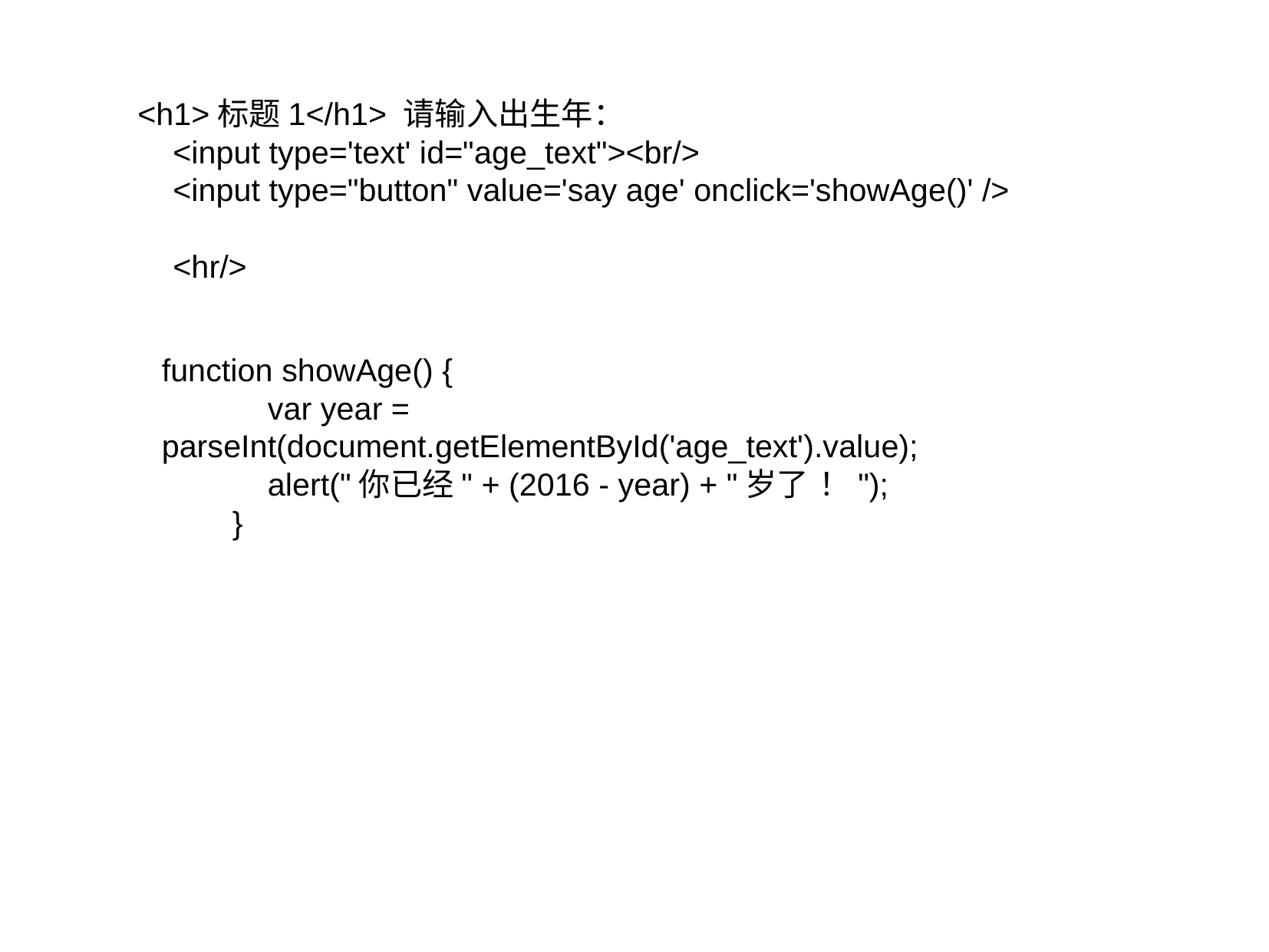

<h1>标题1</h1> 请输入出生年：
    <input type='text' id="age_text"><br/>
    <input type="button" value='say age' onclick='showAge()' />

    <hr/>
function showAge() {
            var year = parseInt(document.getElementById('age_text').value);
            alert("你已经" + (2016 - year) + "岁了 ！");
        }